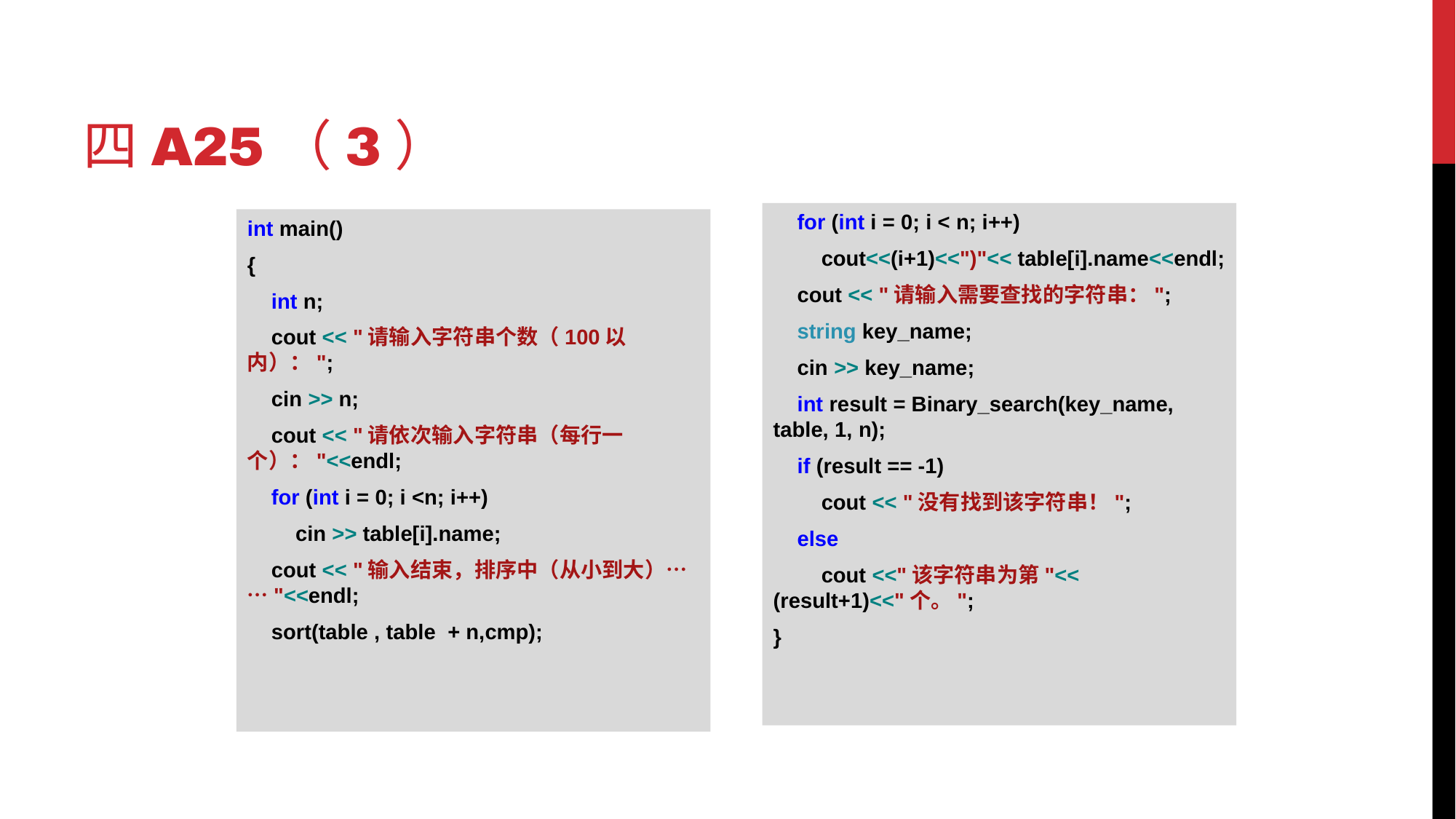

# 四a25（3）
    for (int i = 0; i < n; i++)
        cout<<(i+1)<<")"<< table[i].name<<endl;
    cout << "请输入需要查找的字符串：";
    string key_name;
    cin >> key_name;
    int result = Binary_search(key_name, table, 1, n);
    if (result == -1)
        cout << "没有找到该字符串！";
    else
        cout <<"该字符串为第"<< (result+1)<<"个。";
}
int main()
{
    int n;
    cout << "请输入字符串个数（100以内）：";
    cin >> n;
    cout << "请依次输入字符串（每行一个）："<<endl;
    for (int i = 0; i <n; i++)
        cin >> table[i].name;
    cout << "输入结束，排序中（从小到大）……"<<endl;
    sort(table , table  + n,cmp);